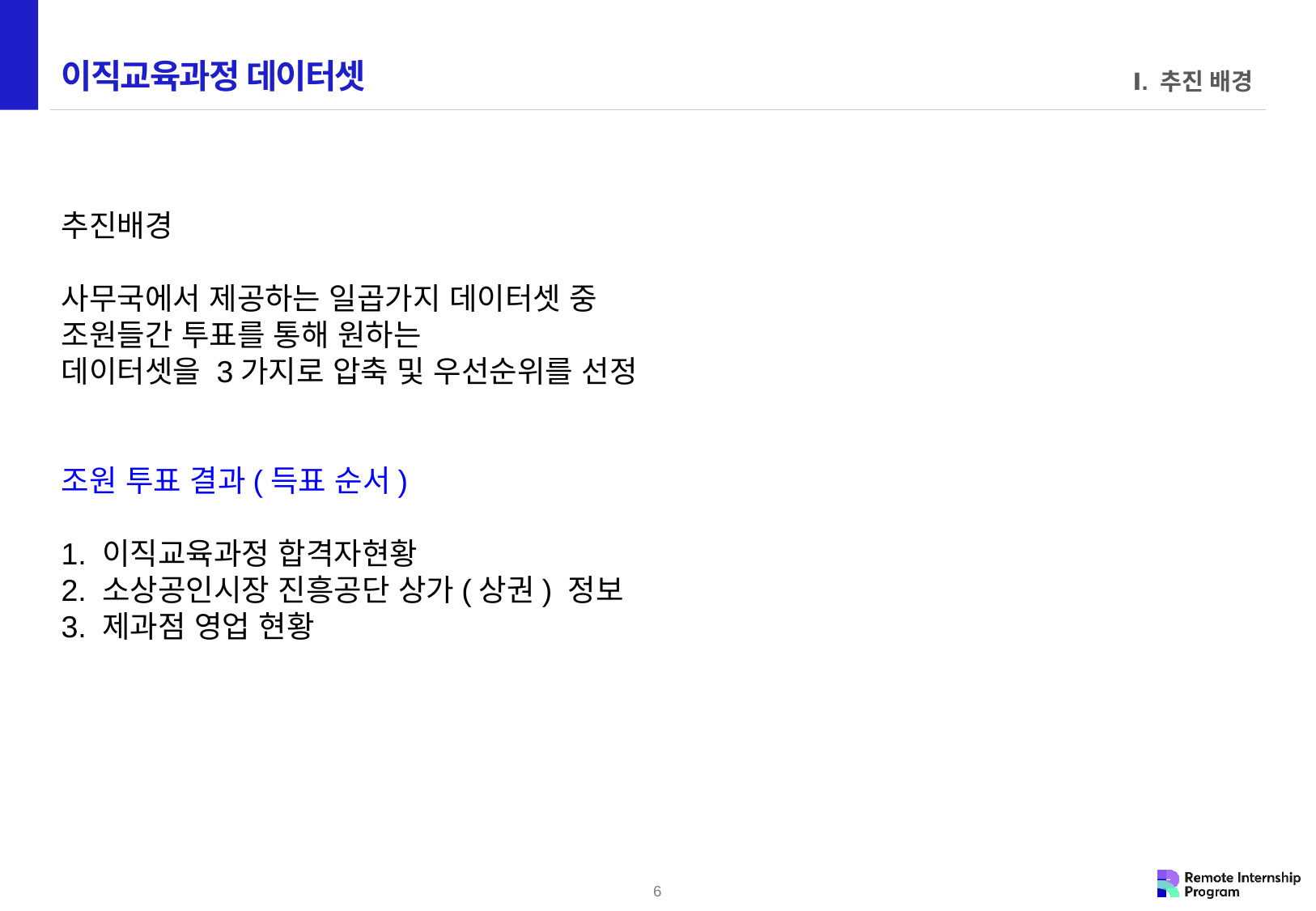

# 이직교육과정 데이터셋
Ⅰ. 추진 배경
추진배경

사무국에서 제공하는 일곱가지 데이터셋 중 조원들간 투표를 통해 원하는
데이터셋을 3가지로 압축 및 우선순위를 선정

조원 투표 결과(득표 순서)

1. 이직교육과정 합격자현황
2. 소상공인시장 진흥공단 상가(상권) 정보
3. 제과점 영업 현황